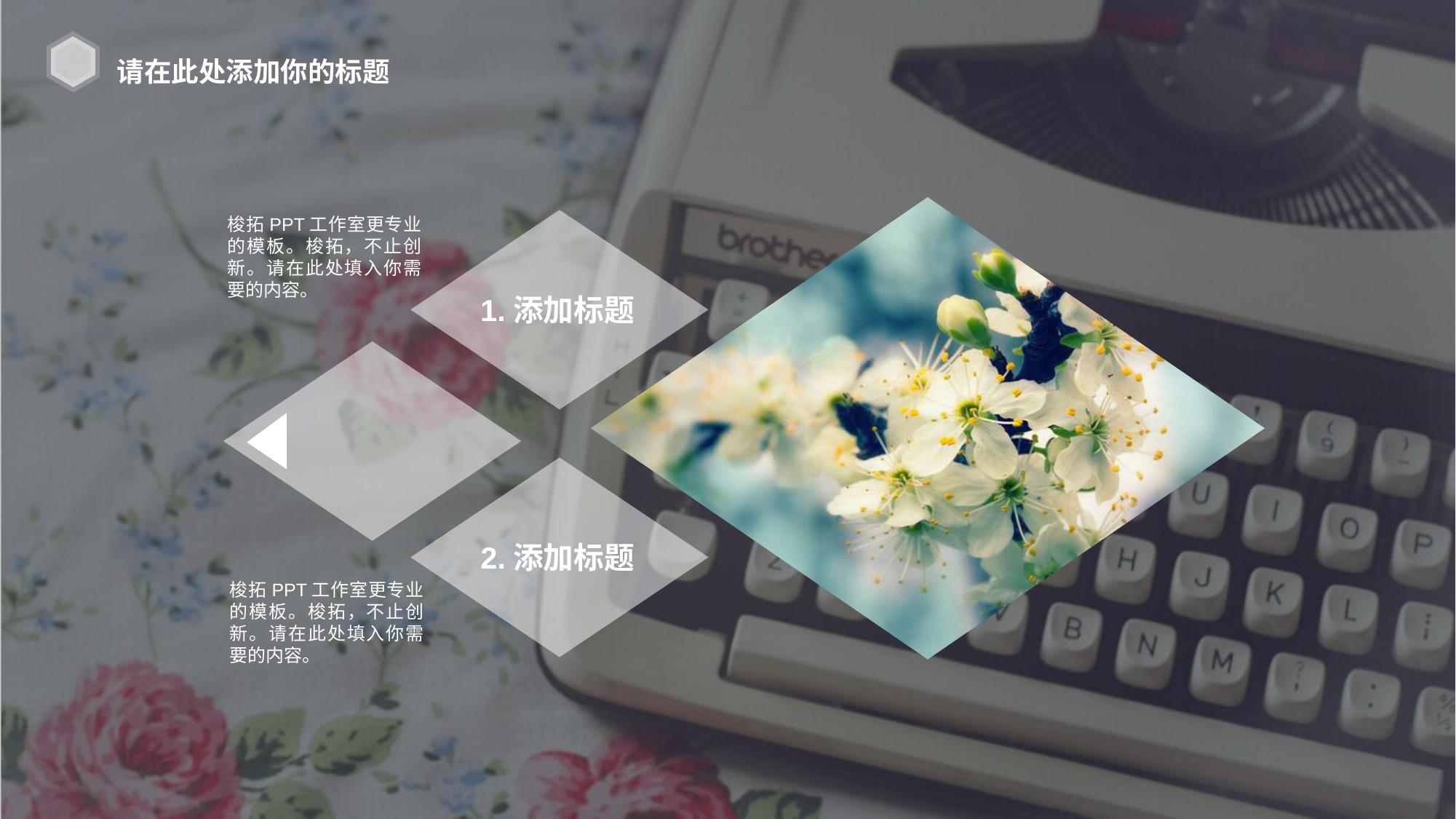

请在此处添加你的标题

梭拓PPT工作室更专业的模板。梭拓，不止创新。请在此处填入你需要的内容。

1.添加标题

2.添加标题
梭拓PPT工作室更专业的模板。梭拓，不止创新。请在此处填入你需要的内容。